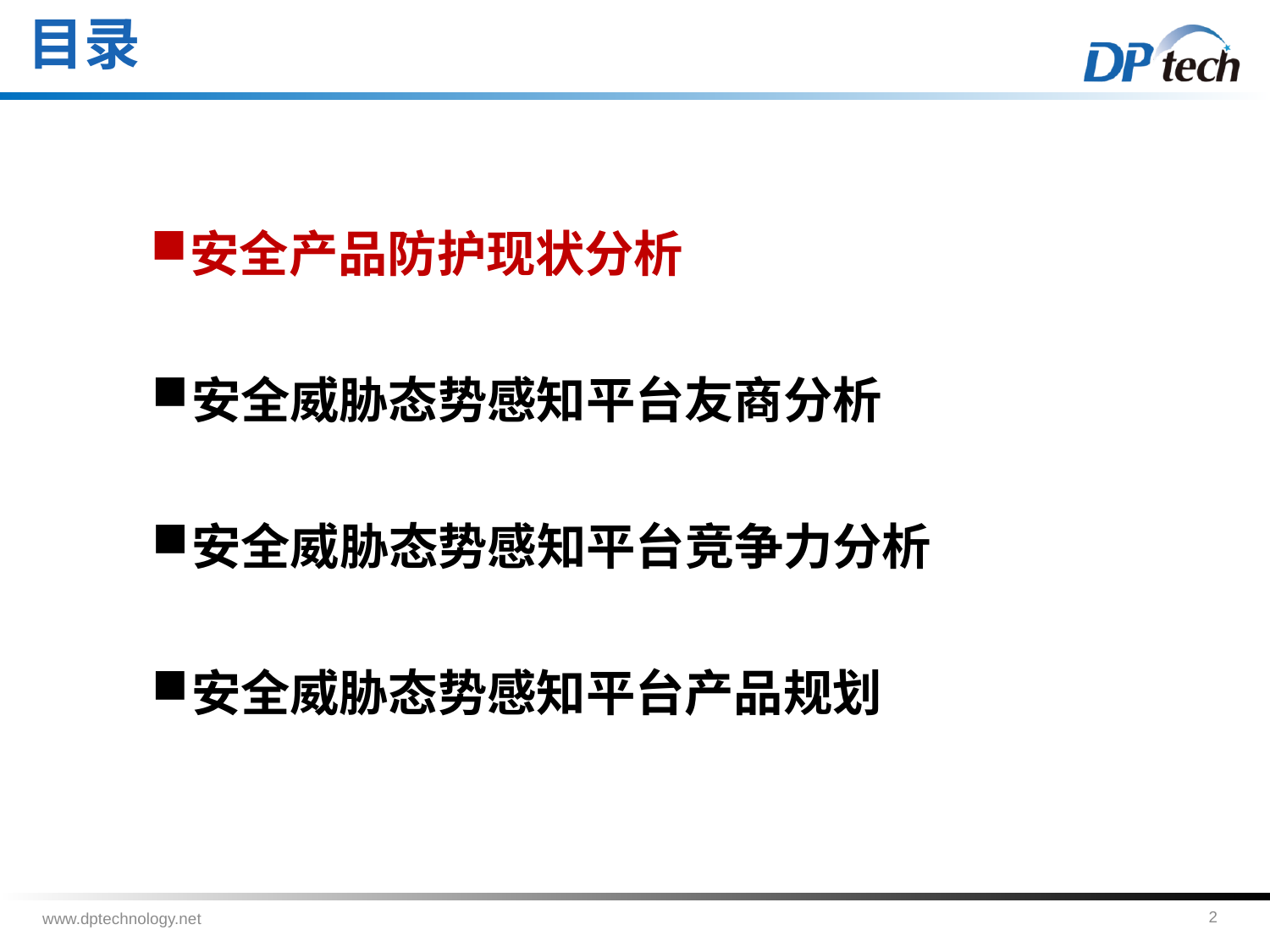

# 目录
安全产品防护现状分析
安全威胁态势感知平台友商分析
安全威胁态势感知平台竞争力分析
安全威胁态势感知平台产品规划
2
www.dptechnology.net